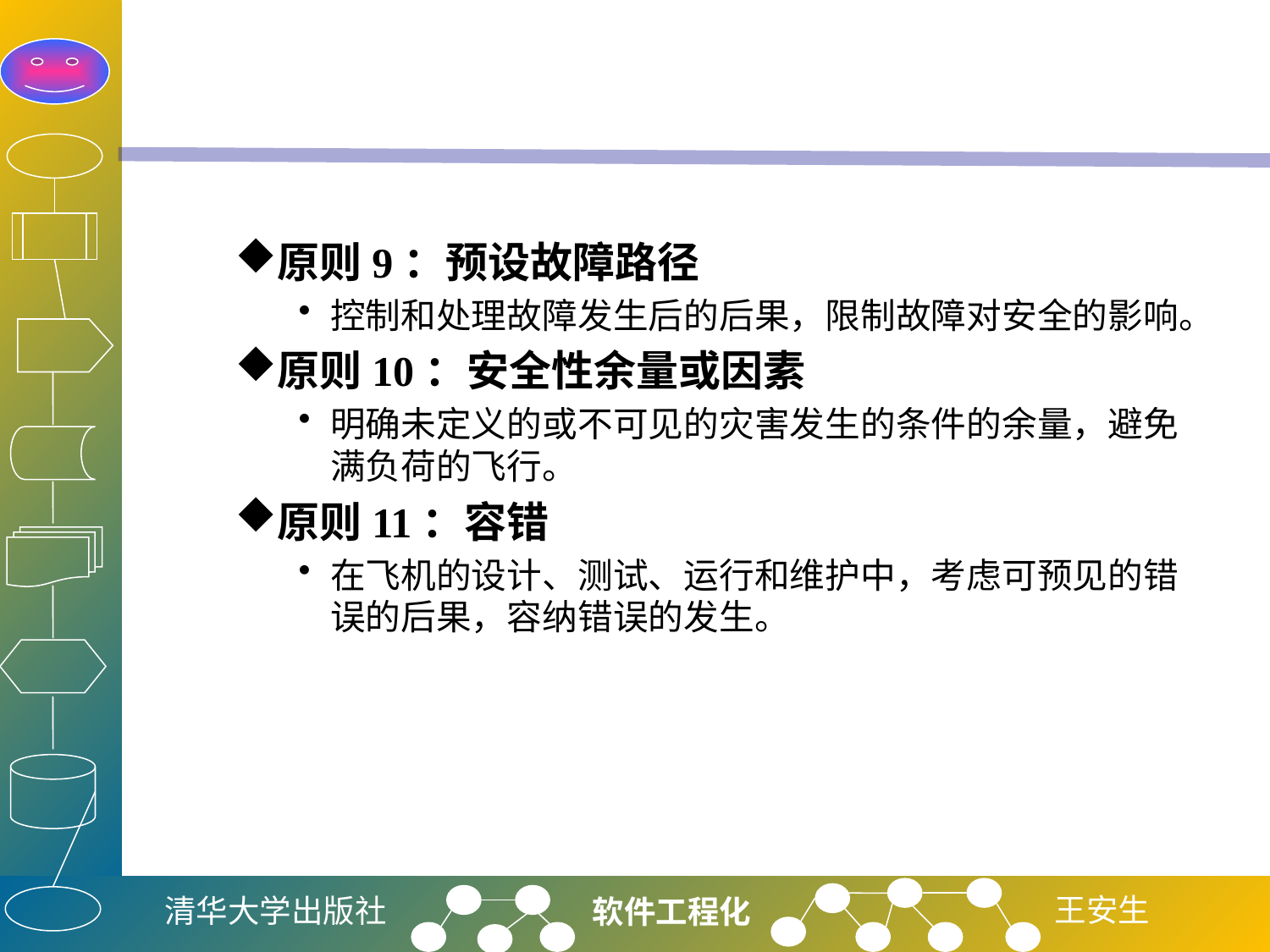

#
原则9：预设故障路径
控制和处理故障发生后的后果，限制故障对安全的影响。
原则10：安全性余量或因素
明确未定义的或不可见的灾害发生的条件的余量，避免满负荷的飞行。
原则11：容错
在飞机的设计、测试、运行和维护中，考虑可预见的错误的后果，容纳错误的发生。